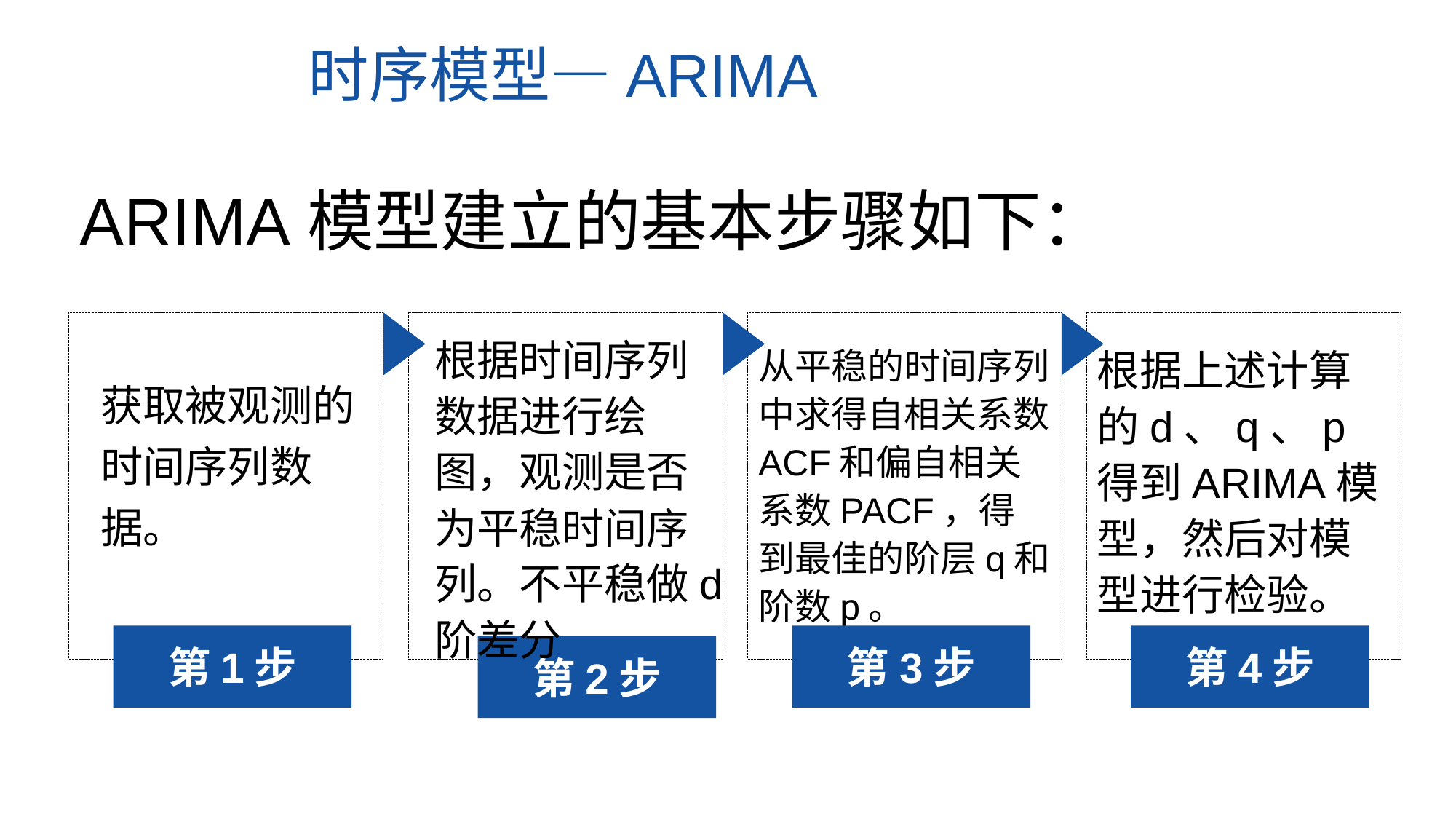

时序模型—ARIMA
ARIMA模型建立的基本步骤如下：

根据时间序列数据进行绘图，观测是否为平稳时间序列。不平稳做d阶差分

从平稳的时间序列中求得自相关系数ACF和偏自相关系数PACF，得到最佳的阶层q和阶数p。
根据上述计算的d、q、p得到ARIMA模型，然后对模型进行检验。
获取被观测的时间序列数据。
第1步
第3步
第4步
第2步